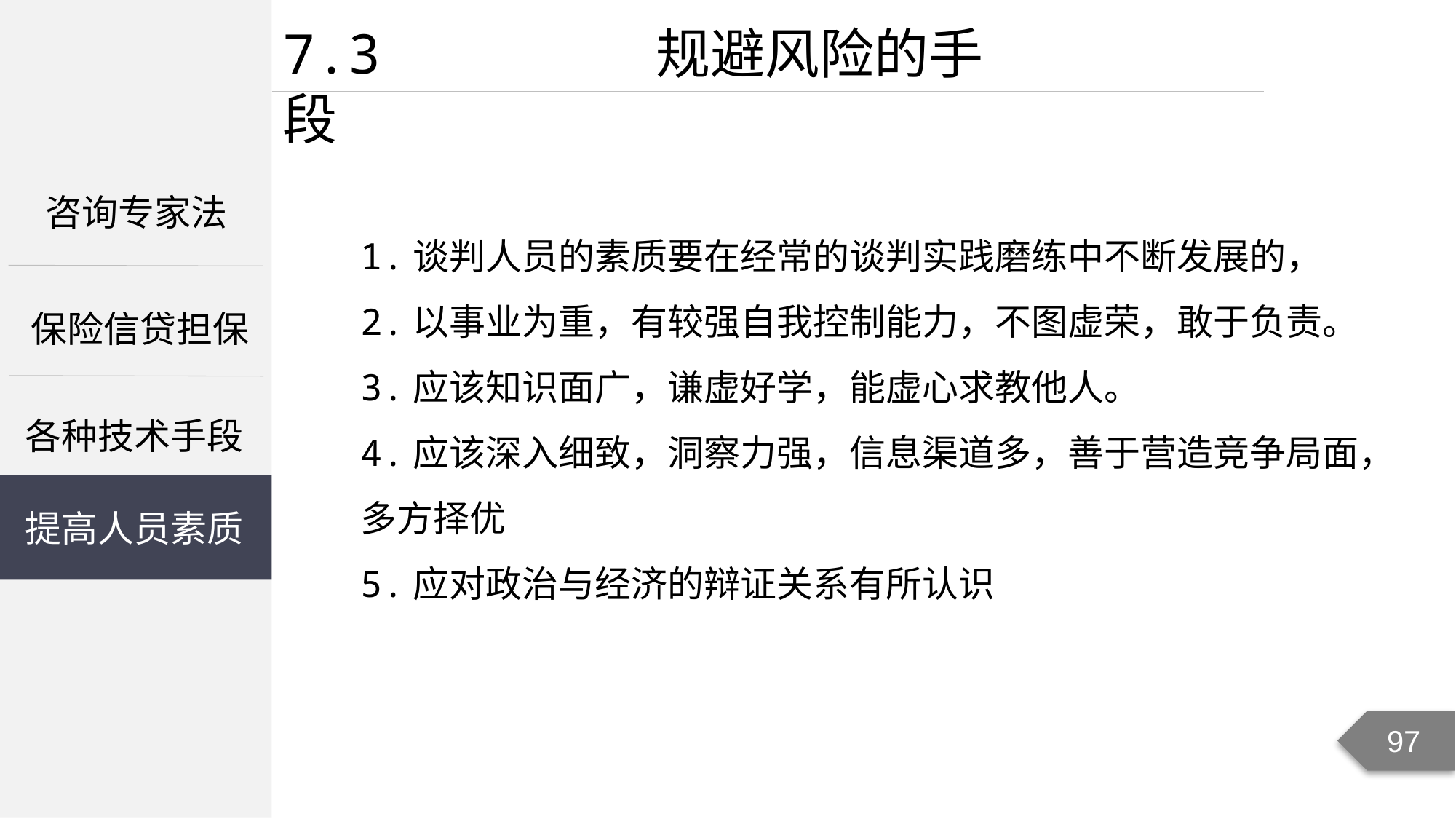

7.3        规避风险的手段
咨询专家法
1.谈判人员的素质要在经常的谈判实践磨练中不断发展的，
2.以事业为重，有较强自我控制能力，不图虚荣，敢于负责。
3.应该知识面广，谦虚好学，能虚心求教他人。
4.应该深入细致，洞察力强，信息渠道多，善于营造竞争局面，多方择优
5.应对政治与经济的辩证关系有所认识
保险信贷担保
各种技术手段

提高人员素质
97